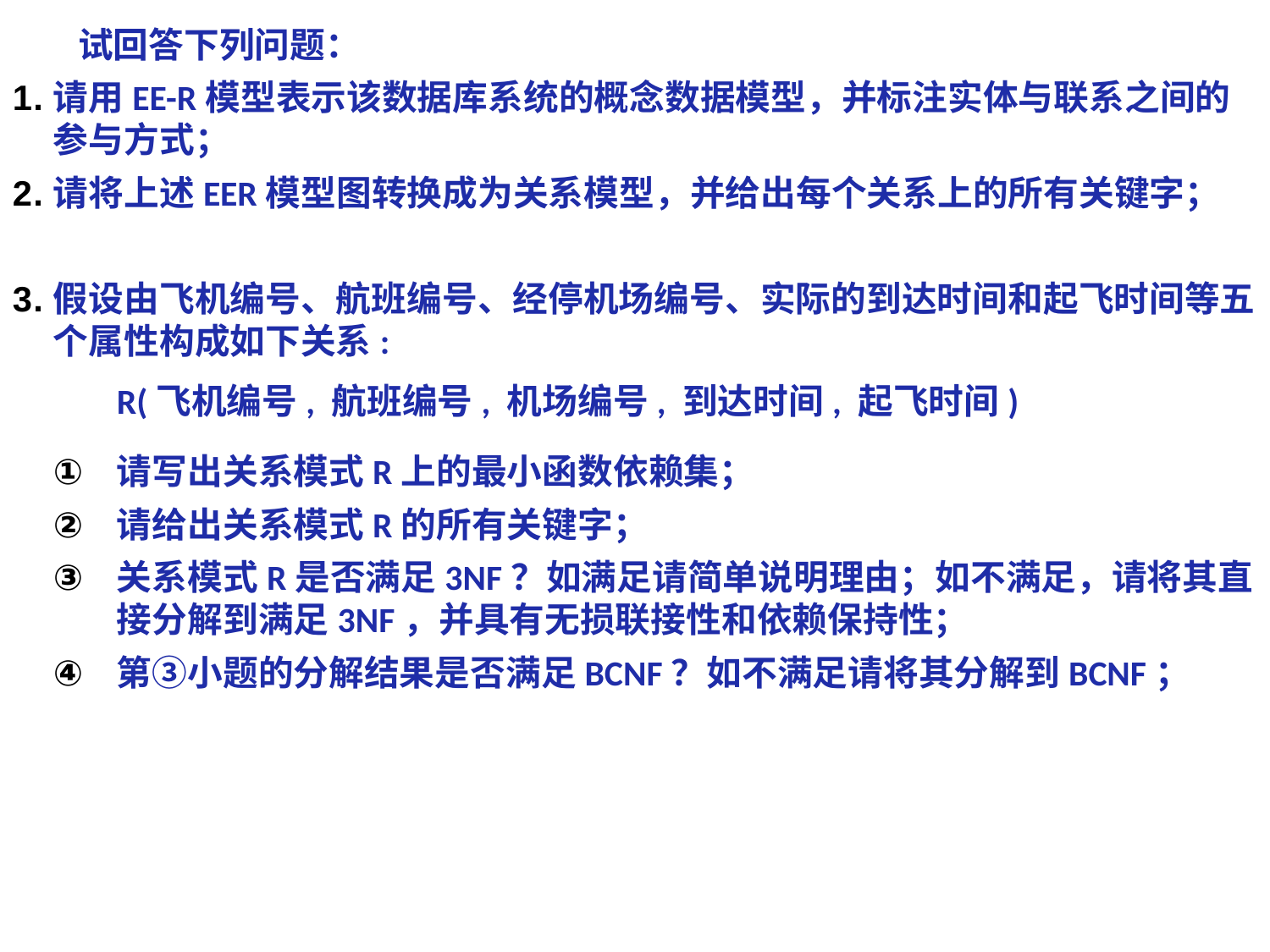

试回答下列问题：
请用EE-R模型表示该数据库系统的概念数据模型，并标注实体与联系之间的参与方式；
请将上述EER模型图转换成为关系模型，并给出每个关系上的所有关键字；

假设由飞机编号、航班编号、经停机场编号、实际的到达时间和起飞时间等五个属性构成如下关系:
R(飞机编号, 航班编号, 机场编号, 到达时间, 起飞时间)
请写出关系模式R上的最小函数依赖集；
请给出关系模式R的所有关键字；
关系模式R是否满足3NF？如满足请简单说明理由；如不满足，请将其直接分解到满足3NF，并具有无损联接性和依赖保持性；
第③小题的分解结果是否满足BCNF？如不满足请将其分解到BCNF；